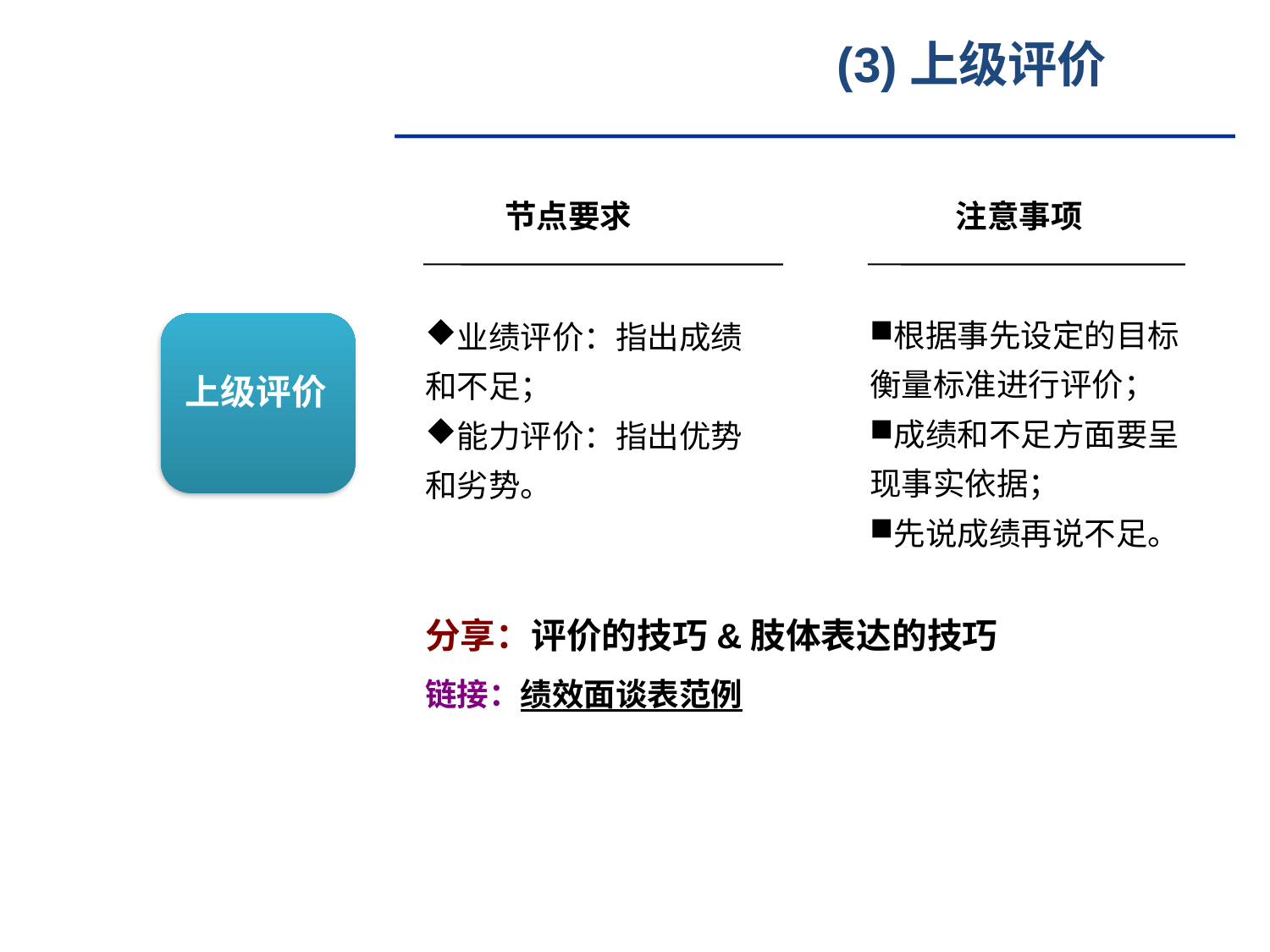

(3)上级评价

节点要求
注意事项

根据事先设定的目标衡量标准进行评价；
成绩和不足方面要呈现事实依据；
先说成绩再说不足。
业绩评价：指出成绩和不足；
能力评价：指出优势和劣势。

上级评价
分享：评价的技巧&肢体表达的技巧
链接：绩效面谈表范例